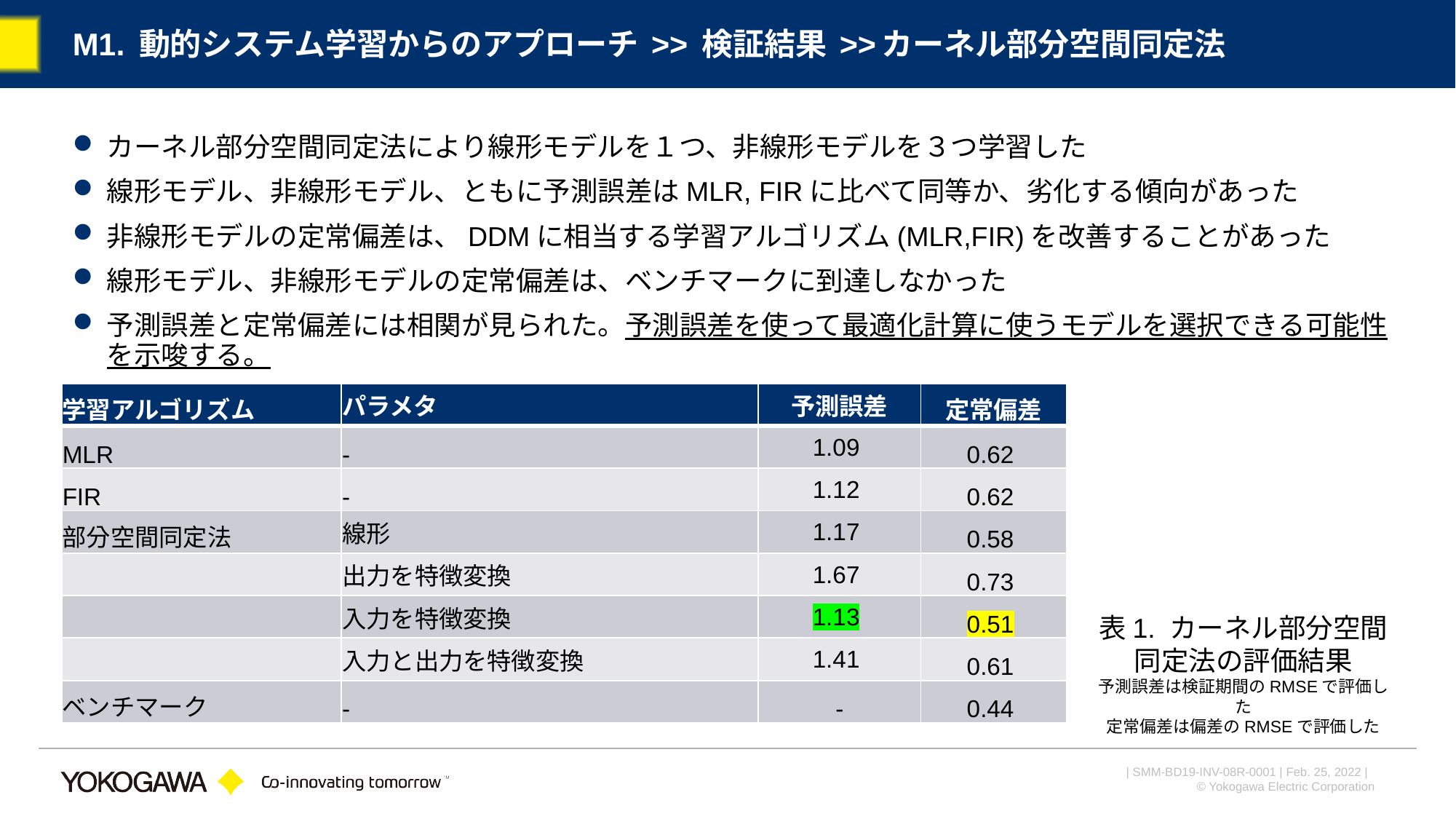

# M1. 動的システム学習からのアプローチ >> 検証結果 >>カーネル部分空間同定法
カーネル部分空間同定法により線形モデルを１つ、非線形モデルを３つ学習した
線形モデル、非線形モデル、ともに予測誤差はMLR, FIRに比べて同等か、劣化する傾向があった
非線形モデルの定常偏差は、DDMに相当する学習アルゴリズム(MLR,FIR)を改善することがあった
線形モデル、非線形モデルの定常偏差は、ベンチマークに到達しなかった
予測誤差と定常偏差には相関が見られた。予測誤差を使って最適化計算に使うモデルを選択できる可能性を示唆する。
| 学習アルゴリズム | パラメタ | 予測誤差 | 定常偏差 |
| --- | --- | --- | --- |
| MLR | - | 1.09 | 0.62 |
| FIR | - | 1.12 | 0.62 |
| 部分空間同定法 | 線形 | 1.17 | 0.58 |
|  | 出力を特徴変換 | 1.67 | 0.73 |
|  | 入力を特徴変換 | 1.13 | 0.51 |
|  | 入力と出力を特徴変換 | 1.41 | 0.61 |
| ベンチマーク | - | - | 0.44 |
表1. カーネル部分空間
同定法の評価結果
予測誤差は検証期間のRMSEで評価した
定常偏差は偏差のRMSEで評価した